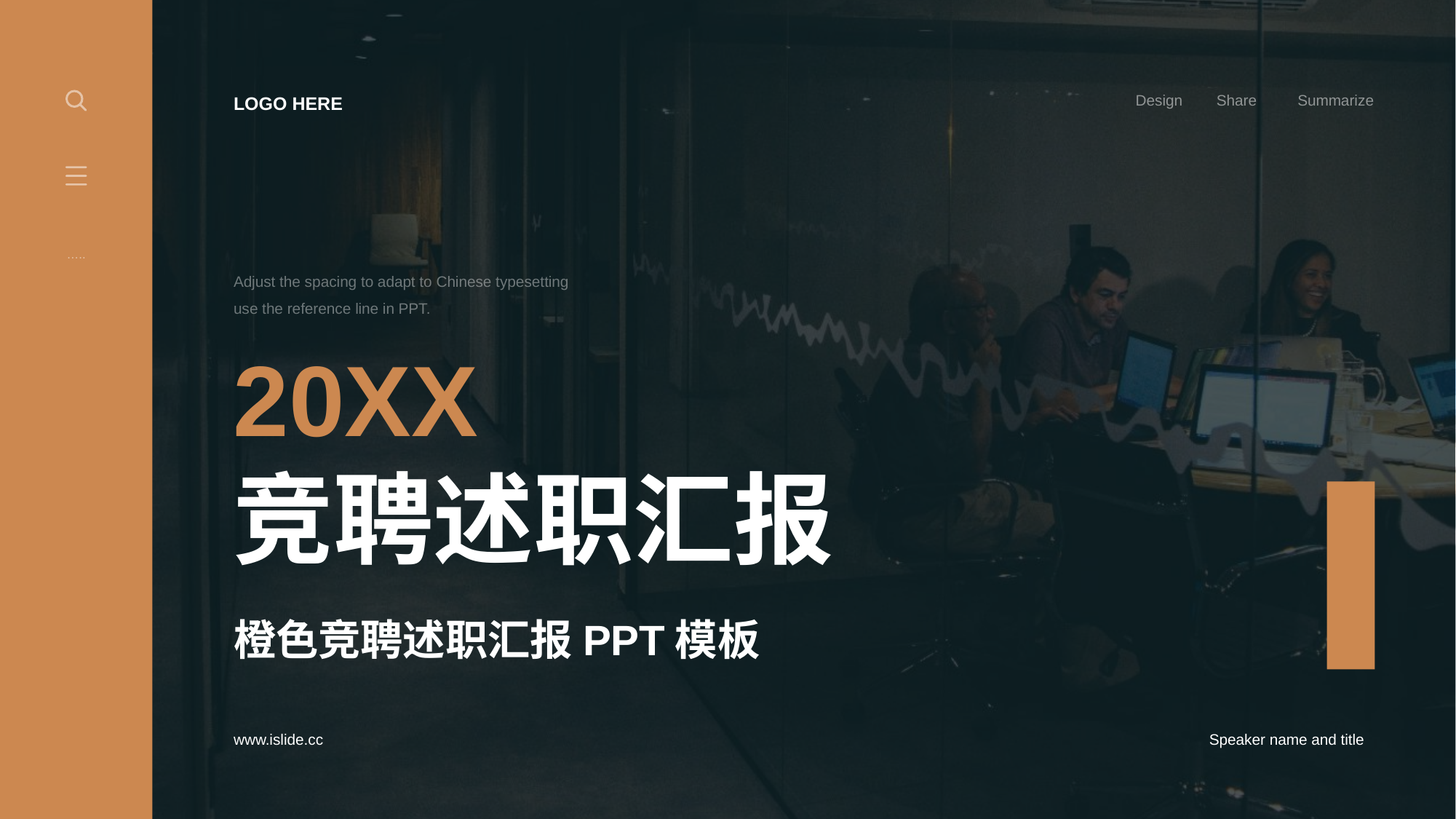

Design
Share
Summarize
LOGO HERE

…..
Adjust the spacing to adapt to Chinese typesetting
use the reference line in PPT.
20XX
竞聘述职汇报

# 橙色竞聘述职汇报PPT模板
www.islide.cc
Speaker name and title